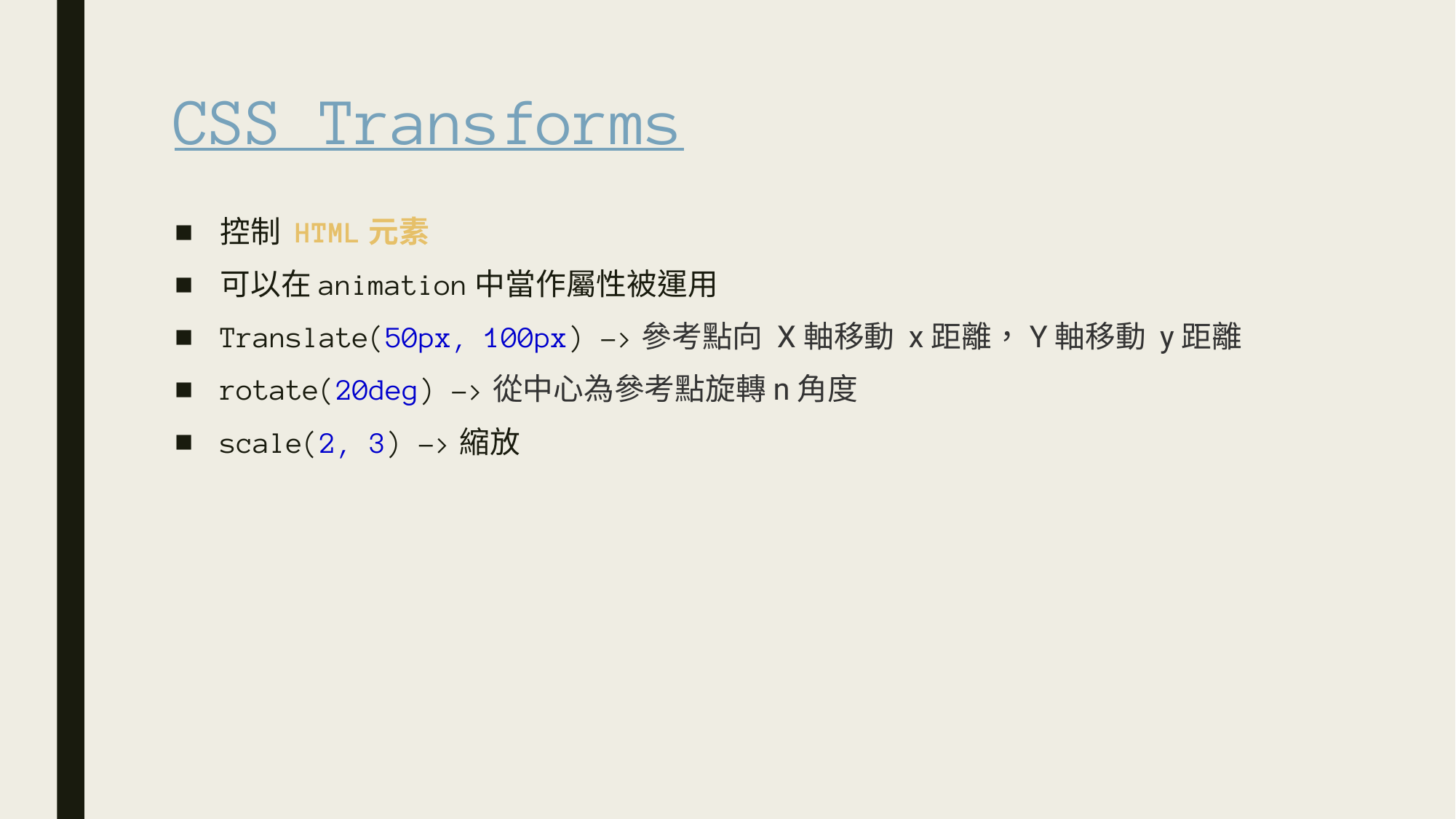

# CSS Transforms
控制 HTML元素
可以在animation中當作屬性被運用
Translate(50px, 100px) ->參考點向 X軸移動 x距離，Y軸移動 y距離
rotate(20deg) ->從中心為參考點旋轉n角度
scale(2, 3) ->縮放